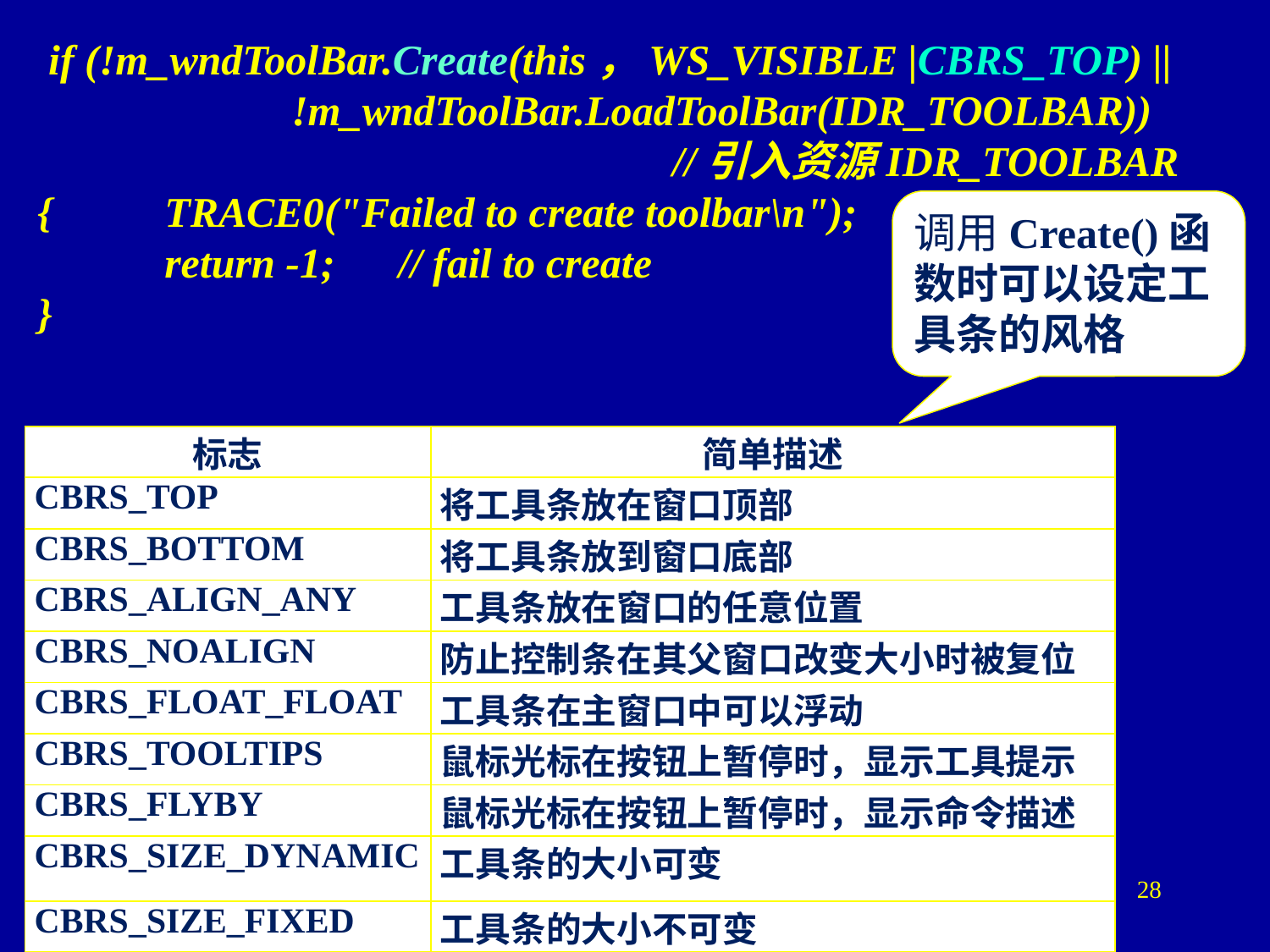

if (!m_wndToolBar.Create(this，WS_VISIBLE |CBRS_TOP) ||
		!m_wndToolBar.LoadToolBar(IDR_TOOLBAR))
					//引入资源IDR_TOOLBAR
{	TRACE0("Failed to create toolbar\n");
	return -1;      // fail to create
}

调用Create()函数时可以设定工具条的风格
| 标志 | 简单描述 |
| --- | --- |
| CBRS\_TOP | 将工具条放在窗口顶部 |
| CBRS\_BOTTOM | 将工具条放到窗口底部 |
| CBRS\_ALIGN\_ANY | 工具条放在窗口的任意位置 |
| CBRS\_NOALIGN | 防止控制条在其父窗口改变大小时被复位 |
| CBRS\_FLOAT\_FLOAT | 工具条在主窗口中可以浮动 |
| CBRS\_TOOLTIPS | 鼠标光标在按钮上暂停时，显示工具提示 |
| CBRS\_FLYBY | 鼠标光标在按钮上暂停时，显示命令描述 |
| CBRS\_SIZE\_DYNAMIC | 工具条的大小可变 |
| CBRS\_SIZE\_FIXED | 工具条的大小不可变 |
| CBRS\_HIDE\_INPLACE | 隐藏工具条 |
28